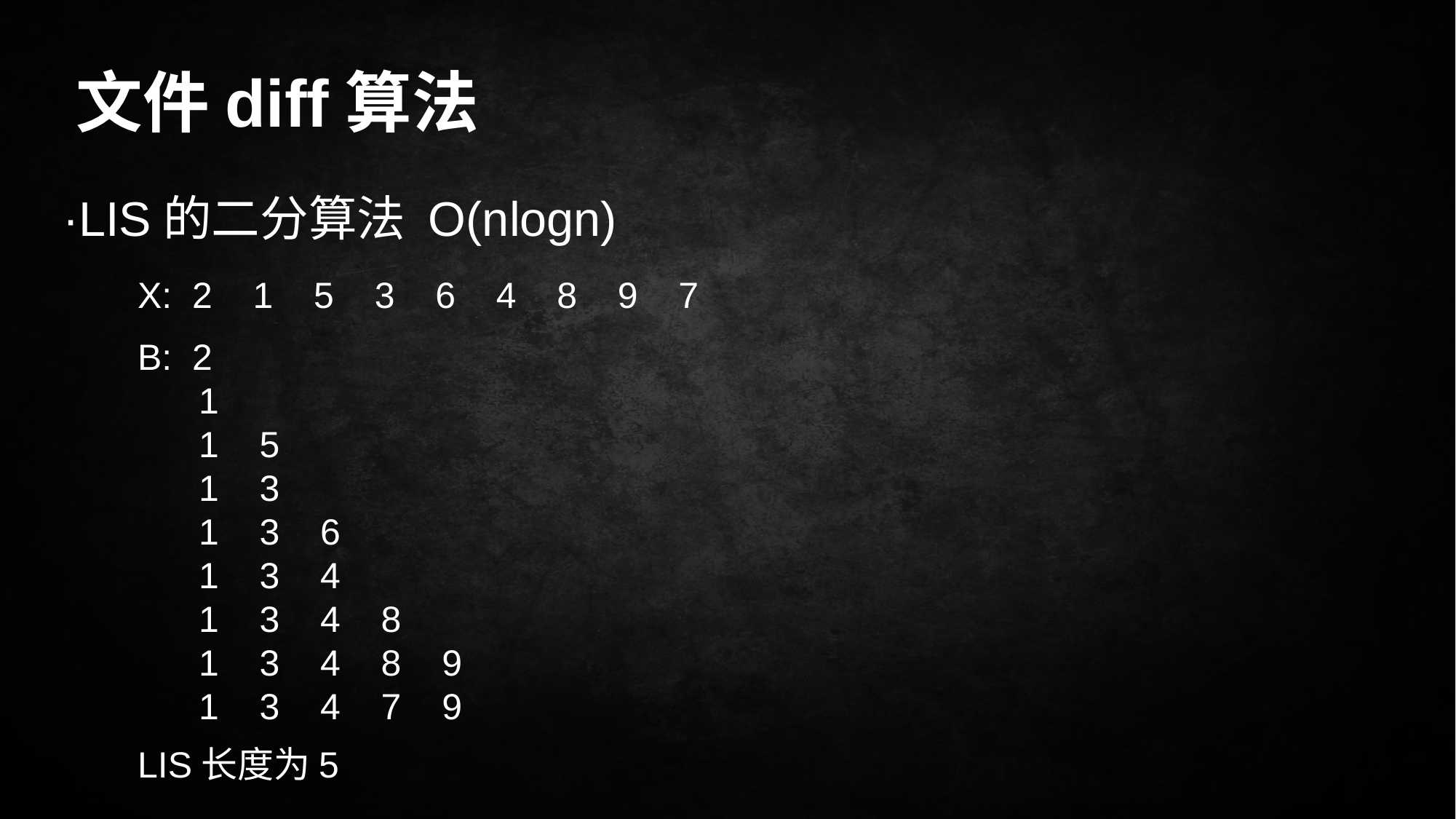

文件diff算法
·LIS的二分算法 O(nlogn)
X:  2    1    5    3    6    4    8    9    7
B:  2
      1
      1    5
      1    3
      1    3    6
      1    3    4
      1    3    4    8
      1    3    4    8    9
      1    3    4    7    9
LIS长度为5